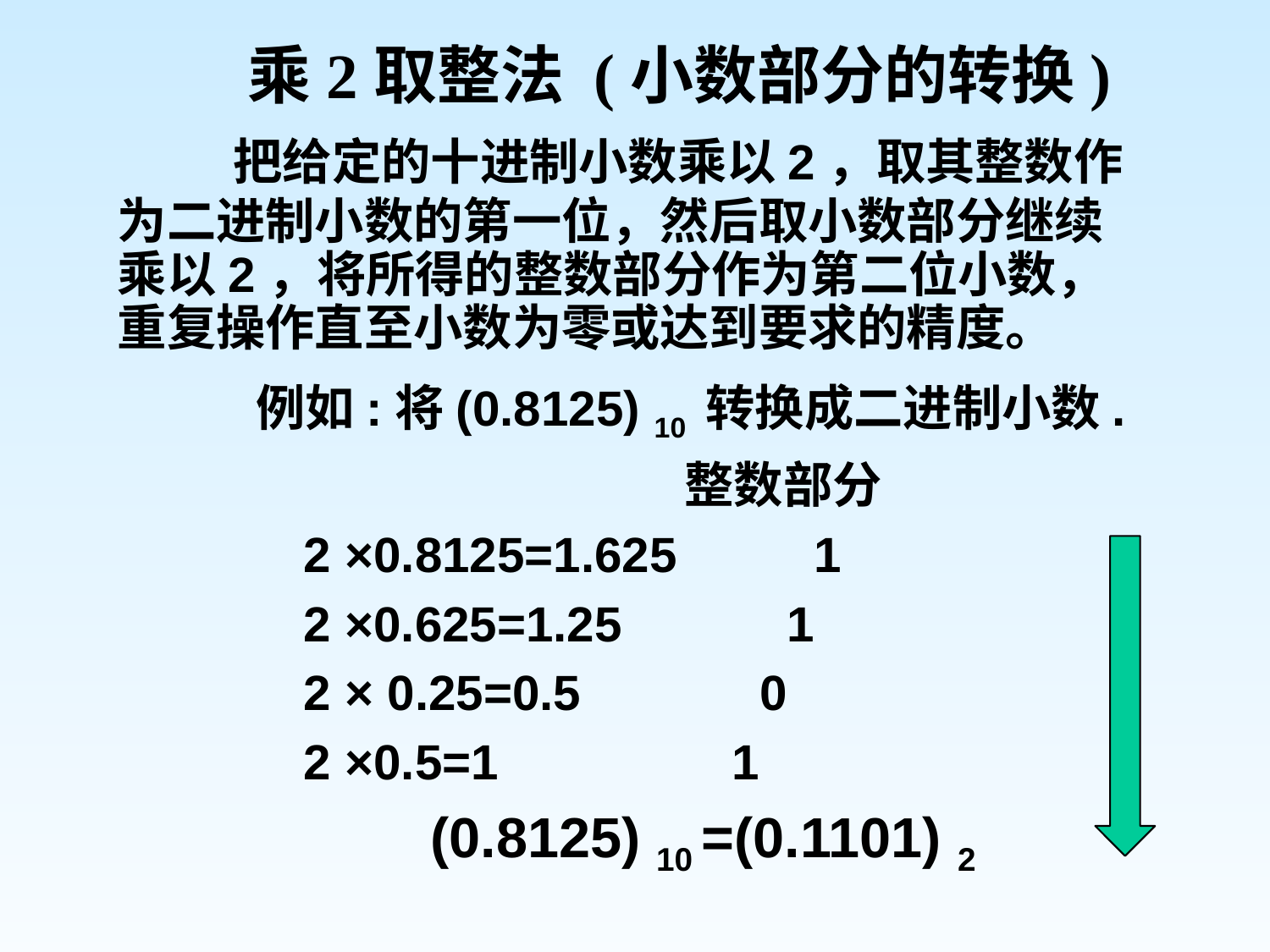

# 乘2取整法 (小数部分的转换) 把给定的十进制小数乘以2，取其整数作为二进制小数的第一位，然后取小数部分继续乘以2，将所得的整数部分作为第二位小数，重复操作直至小数为零或达到要求的精度。
例如:将(0.8125) 10 转换成二进制小数.
                    		整数部分
	2 ×0.8125=1.625          1
	2 ×0.625=1.25            1
	2 × 0.25=0.5             0
	2 ×0.5=1                 1
		(0.8125) 10 =(0.1101) 2

16